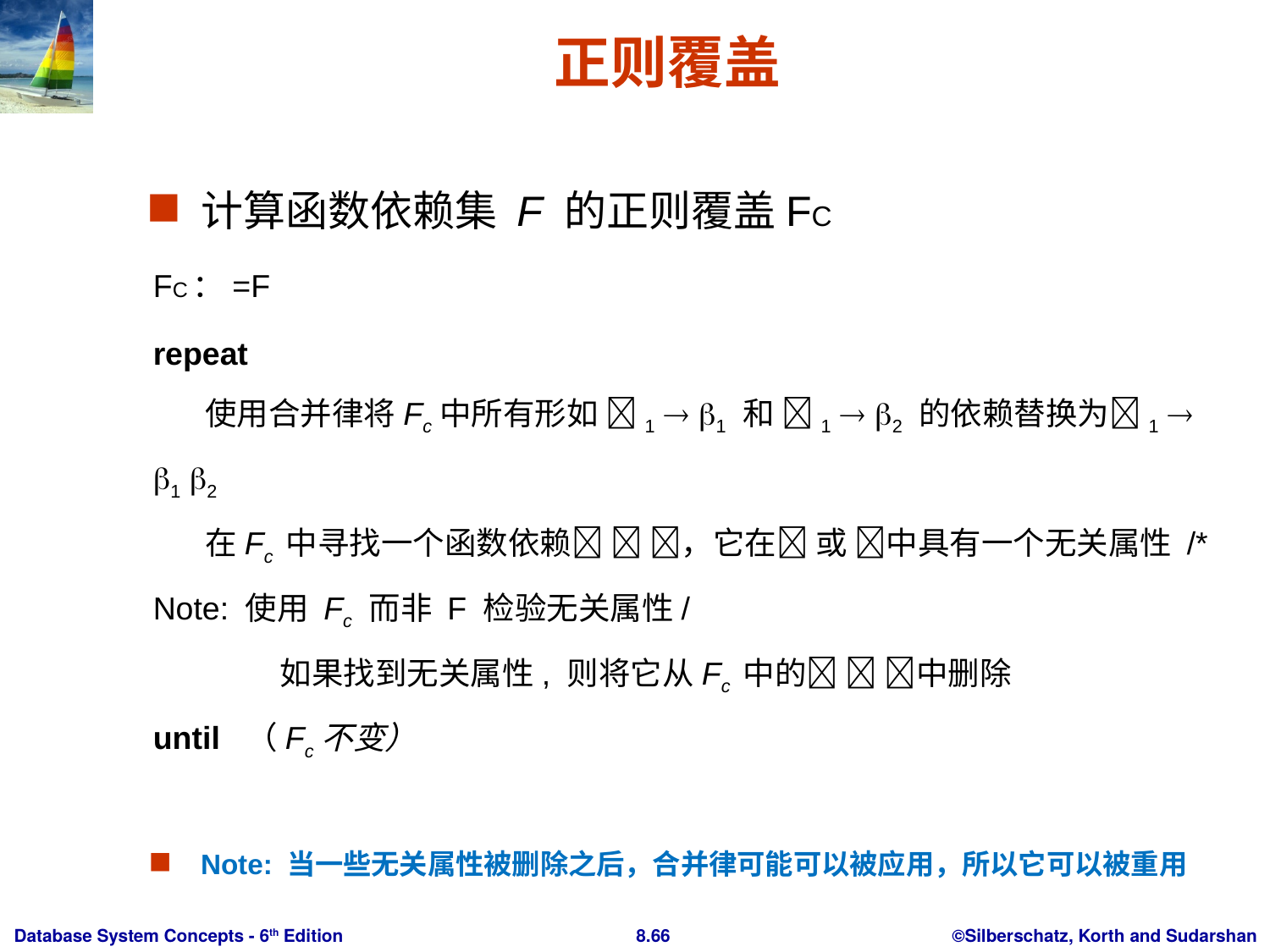

# 正则覆盖
计算函数依赖集 F 的正则覆盖FC
FC：=F
repeat
     使用合并律将Fc中所有形如 α1 → β1 和 α1 → β2 的依赖替换为α1 → β1 β2
     在Fc 中寻找一个函数依赖α → β，它在α 或 β中具有一个无关属性 /* Note: 使用 Fc 而非 F 检验无关属性/
 	如果找到无关属性, 则将它从Fc 中的α → β中删除
until  （Fc不变）

Note: 当一些无关属性被删除之后，合并律可能可以被应用，所以它可以被重用